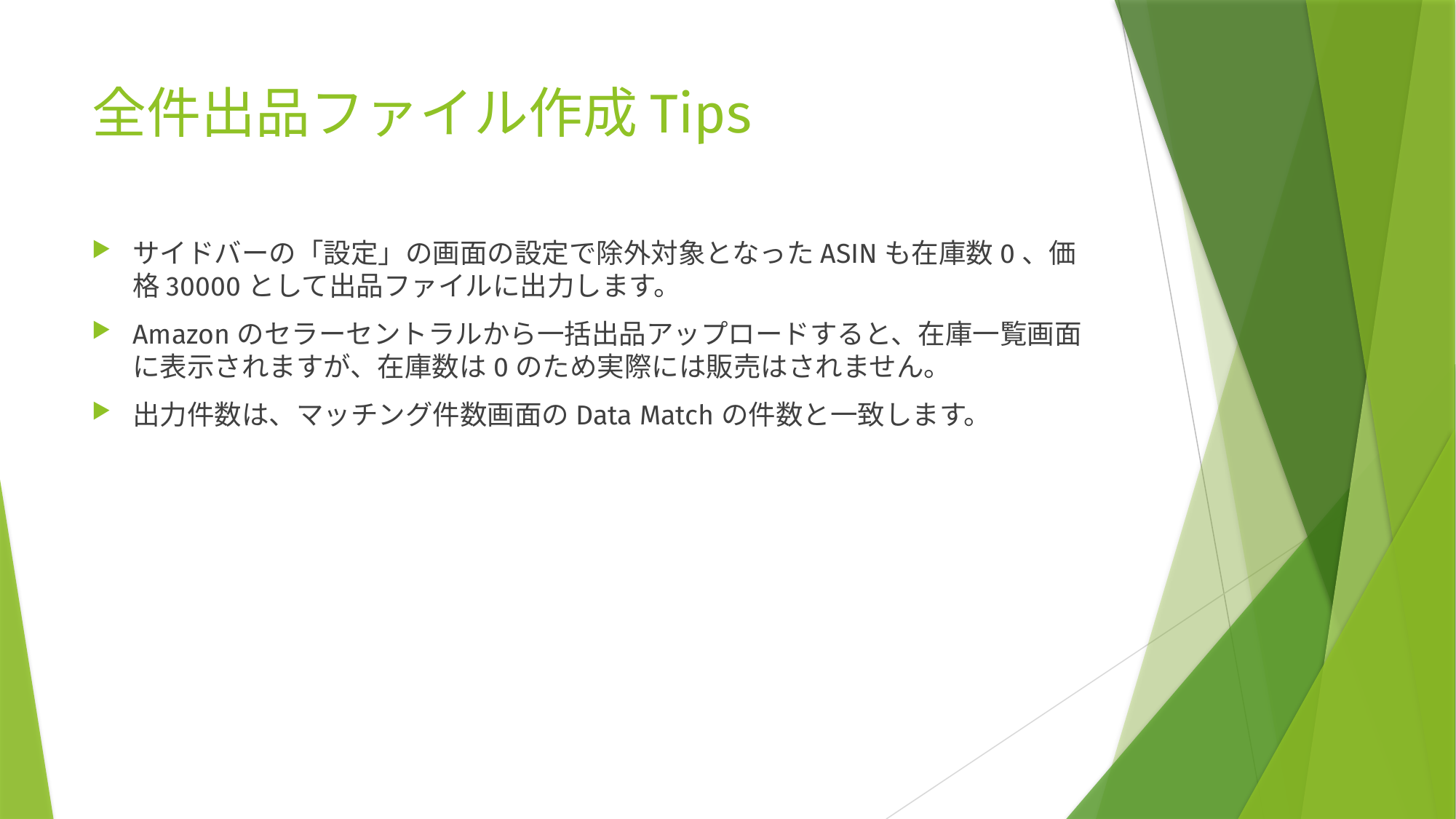

# 全件出品ファイル作成Tips
サイドバーの「設定」の画面の設定で除外対象となったASINも在庫数0、価格30000として出品ファイルに出力します。
Amazonのセラーセントラルから一括出品アップロードすると、在庫一覧画面に表示されますが、在庫数は0のため実際には販売はされません。
出力件数は、マッチング件数画面のData Matchの件数と一致します。